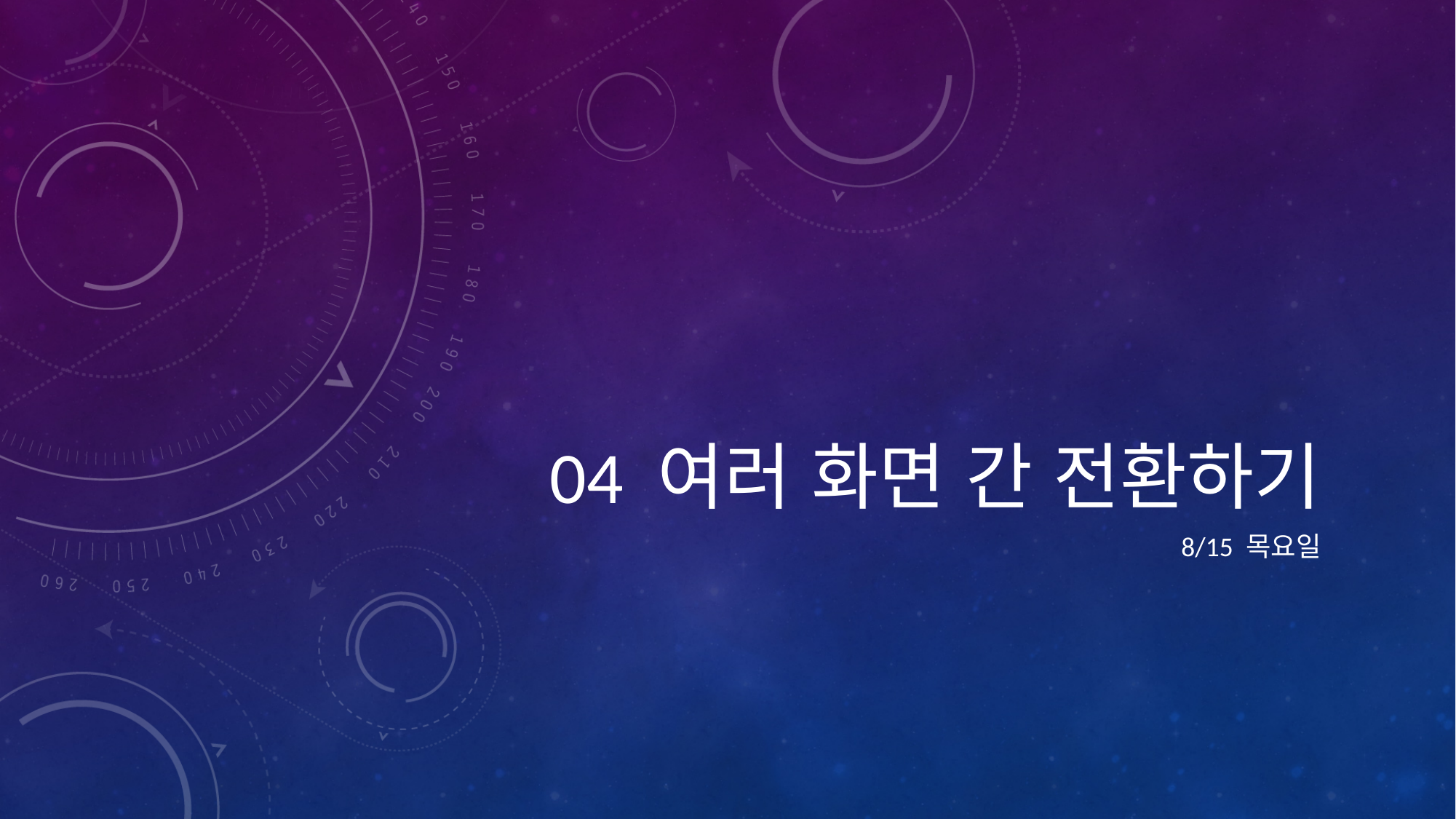

# 04 여러 화면 간 전환하기
8/15 목요일